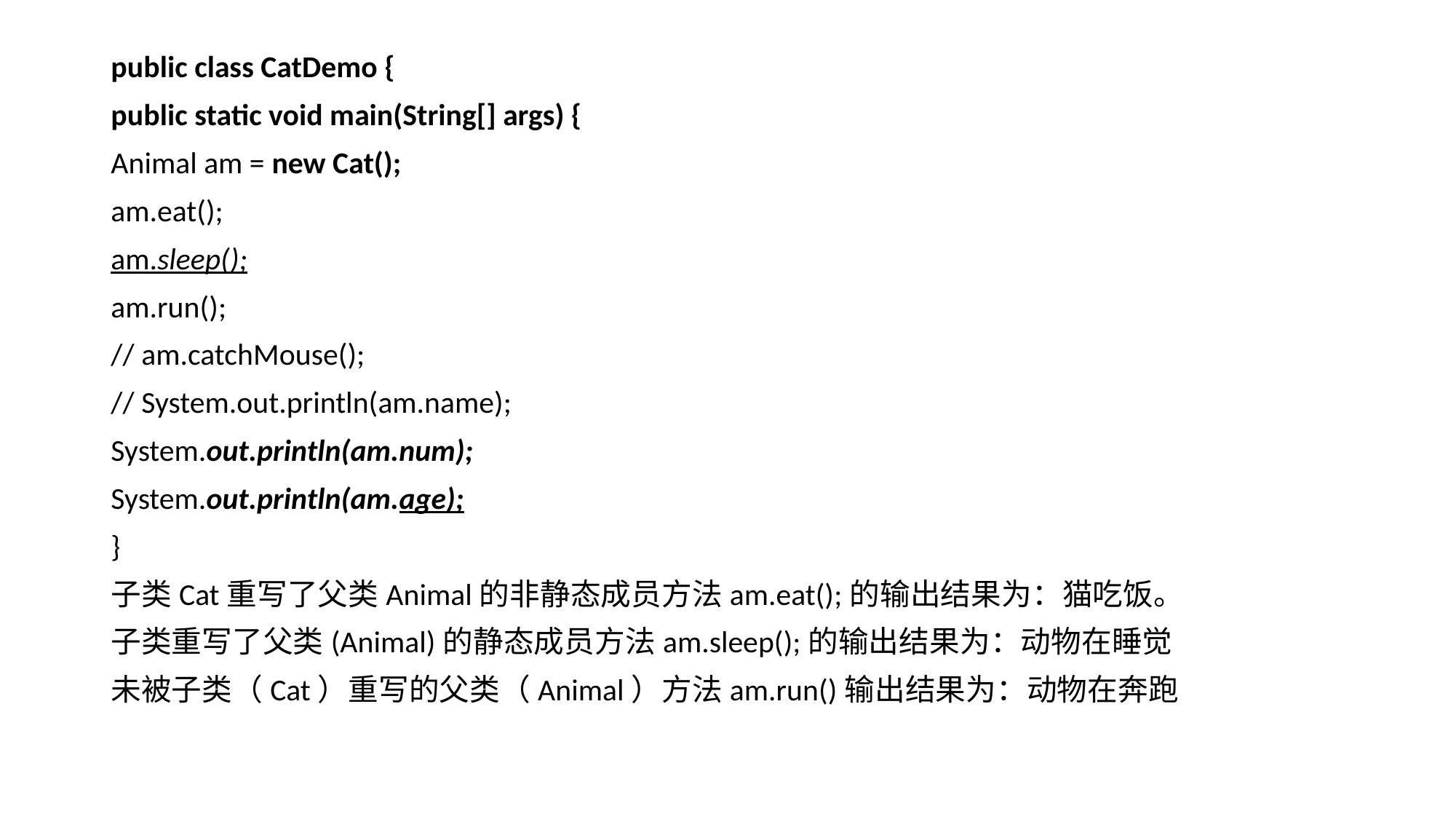

public class CatDemo {
public static void main(String[] args) {
Animal am = new Cat();
am.eat();
am.sleep();
am.run();
// am.catchMouse();
// System.out.println(am.name);
System.out.println(am.num);
System.out.println(am.age);
}
子类Cat重写了父类Animal的非静态成员方法am.eat();的输出结果为：猫吃饭。
子类重写了父类(Animal)的静态成员方法am.sleep();的输出结果为：动物在睡觉
未被子类（Cat）重写的父类（Animal）方法am.run()输出结果为：动物在奔跑